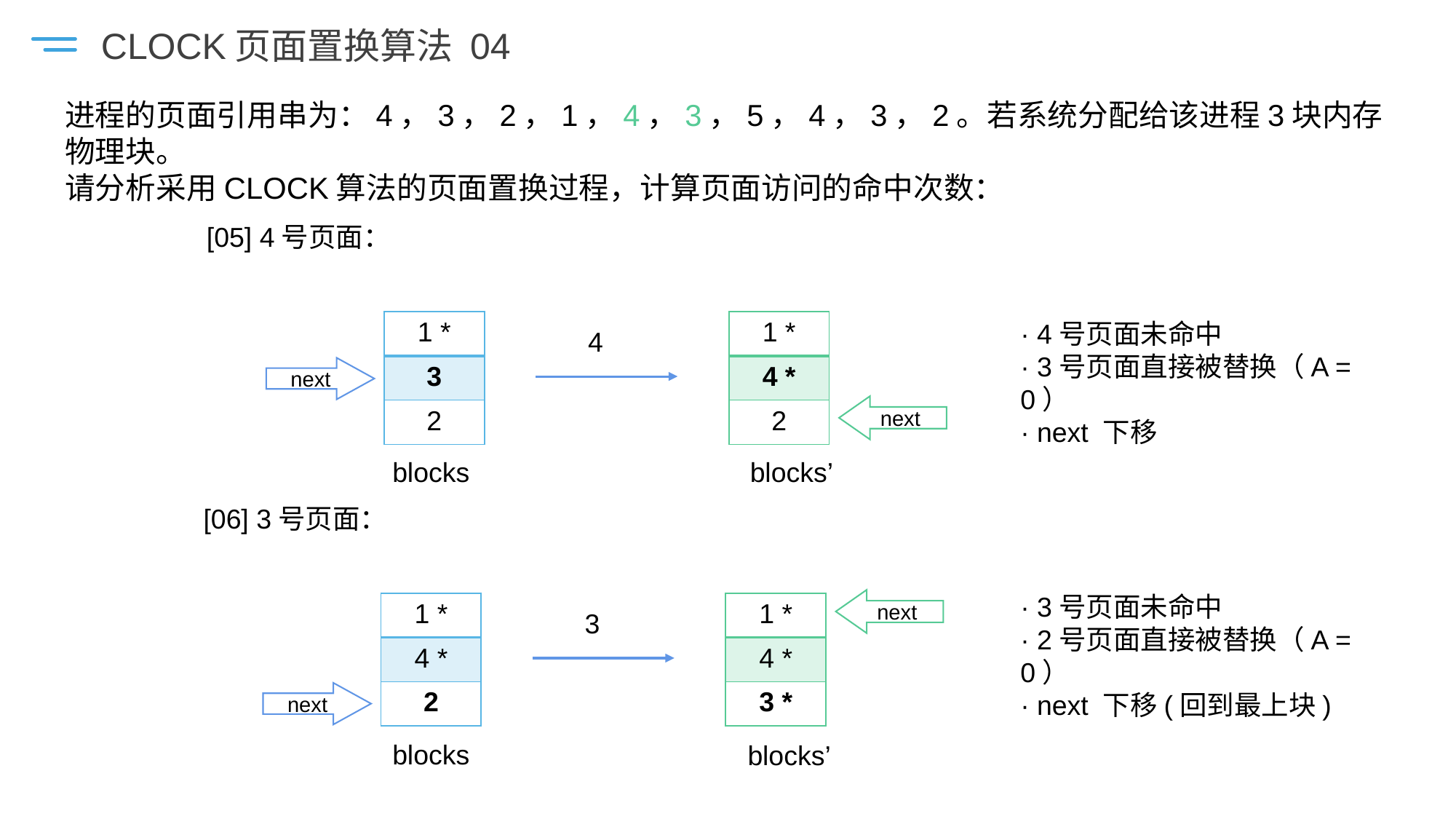

CLOCK页面置换算法 04
进程的页面引用串为：4，3，2，1，4，3，5，4，3，2。若系统分配给该进程3块内存物理块。
请分析采用CLOCK算法的页面置换过程，计算页面访问的命中次数：

[05] 4号页面：
· 4号页面未命中
· 3号页面直接被替换（A = 0）
· next 下移
| 1 \* |
| --- |
| 3 |
| 2 |
| 1 \* |
| --- |
| 4 \* |
| 2 |
4
next
next
blocks’
blocks
[06] 3号页面：

· 3号页面未命中
· 2号页面直接被替换（A = 0）
· next 下移(回到最上块)
next
| 1 \* |
| --- |
| 4 \* |
| 2 |
| 1 \* |
| --- |
| 4 \* |
| 3 \* |
3
next
blocks
blocks’